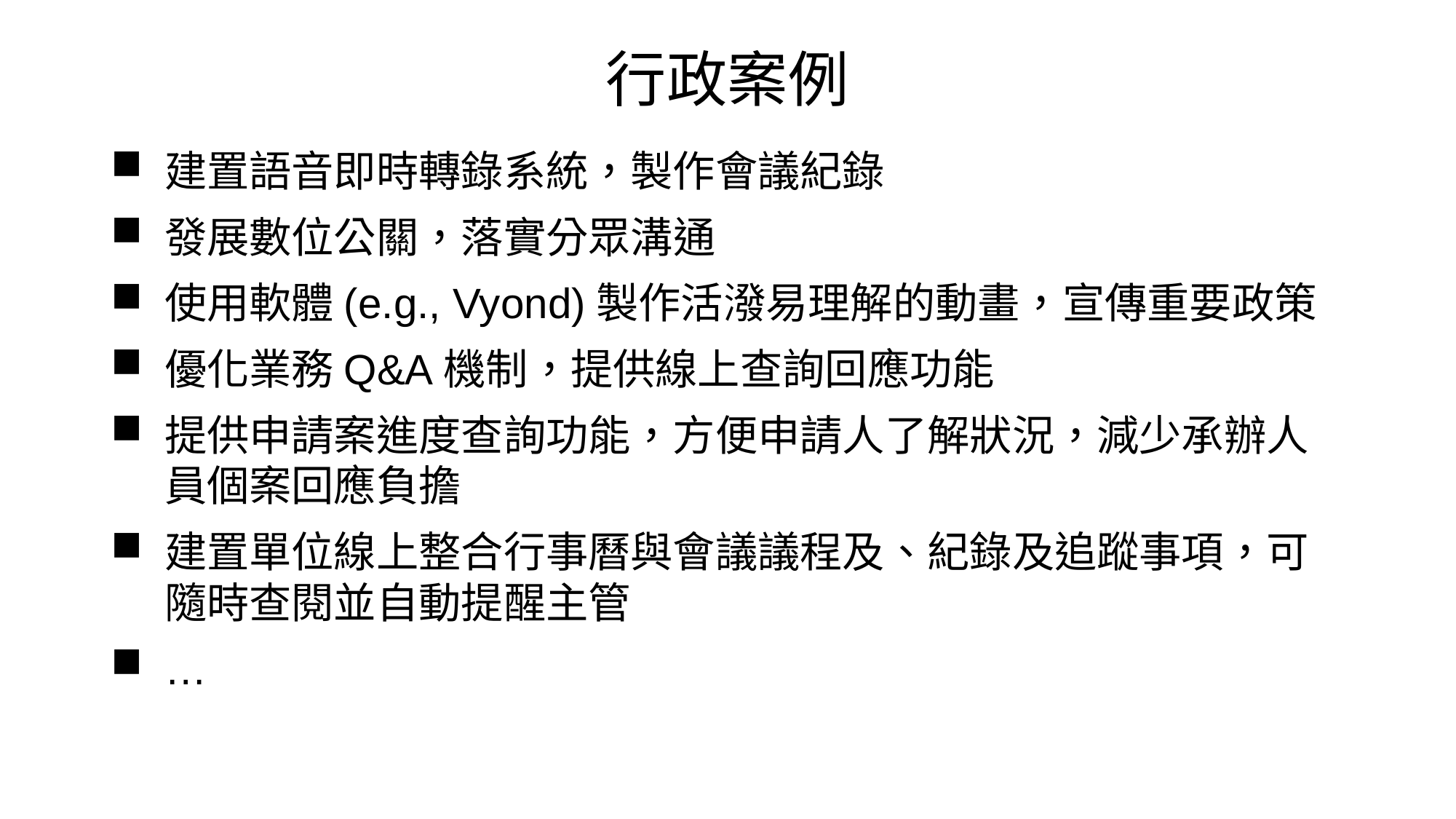

# 行政案例
建置語音即時轉錄系統，製作會議紀錄
發展數位公關，落實分眾溝通
使用軟體(e.g., Vyond)製作活潑易理解的動畫，宣傳重要政策
優化業務Q&A機制，提供線上查詢回應功能
提供申請案進度查詢功能，方便申請人了解狀況，減少承辦人員個案回應負擔
建置單位線上整合行事曆與會議議程及、紀錄及追蹤事項，可隨時查閱並自動提醒主管
…